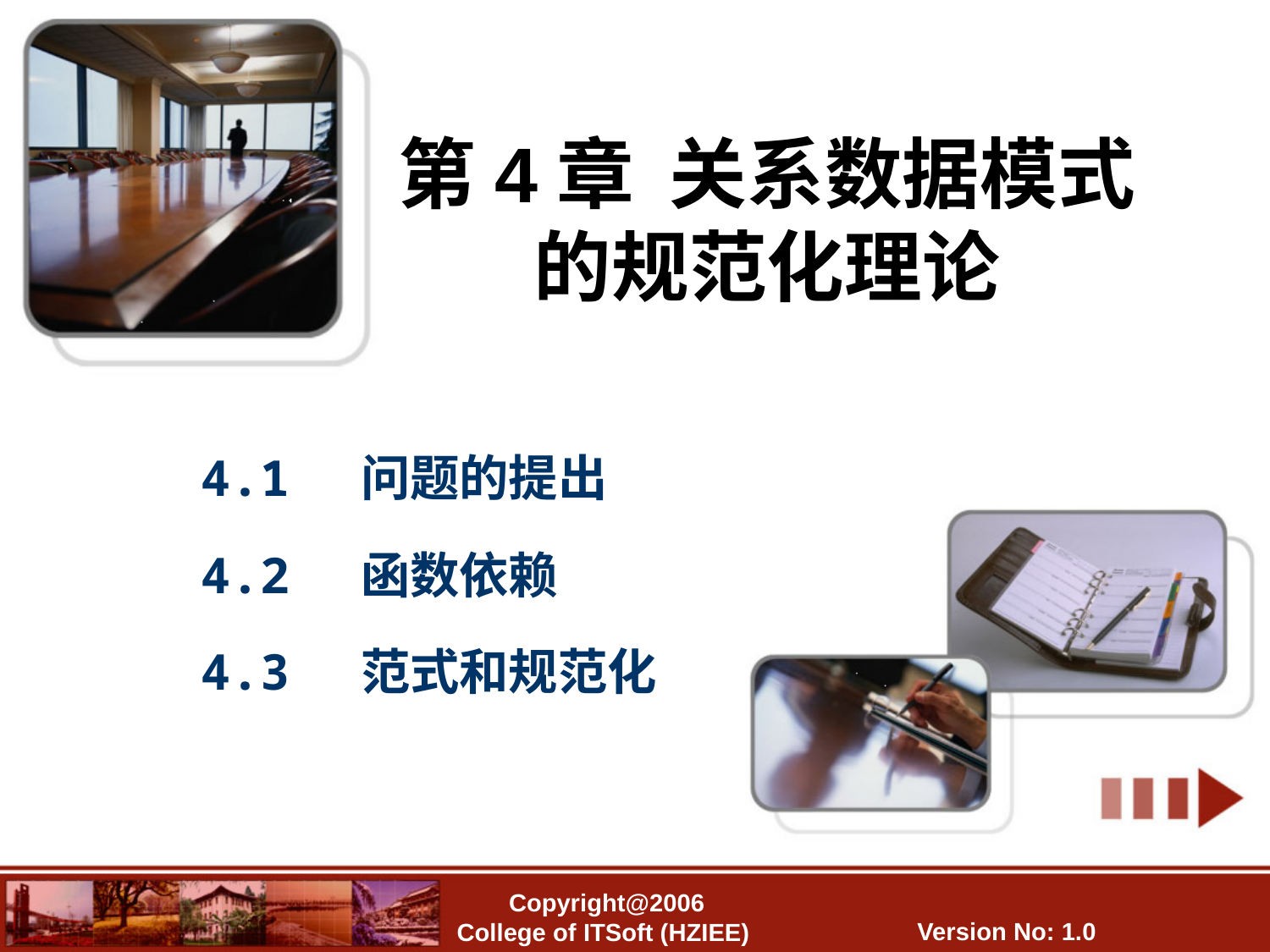

第4章  关系数据模式的规范化理论
4.1  问题的提出
4.2  函数依赖
4.3  范式和规范化